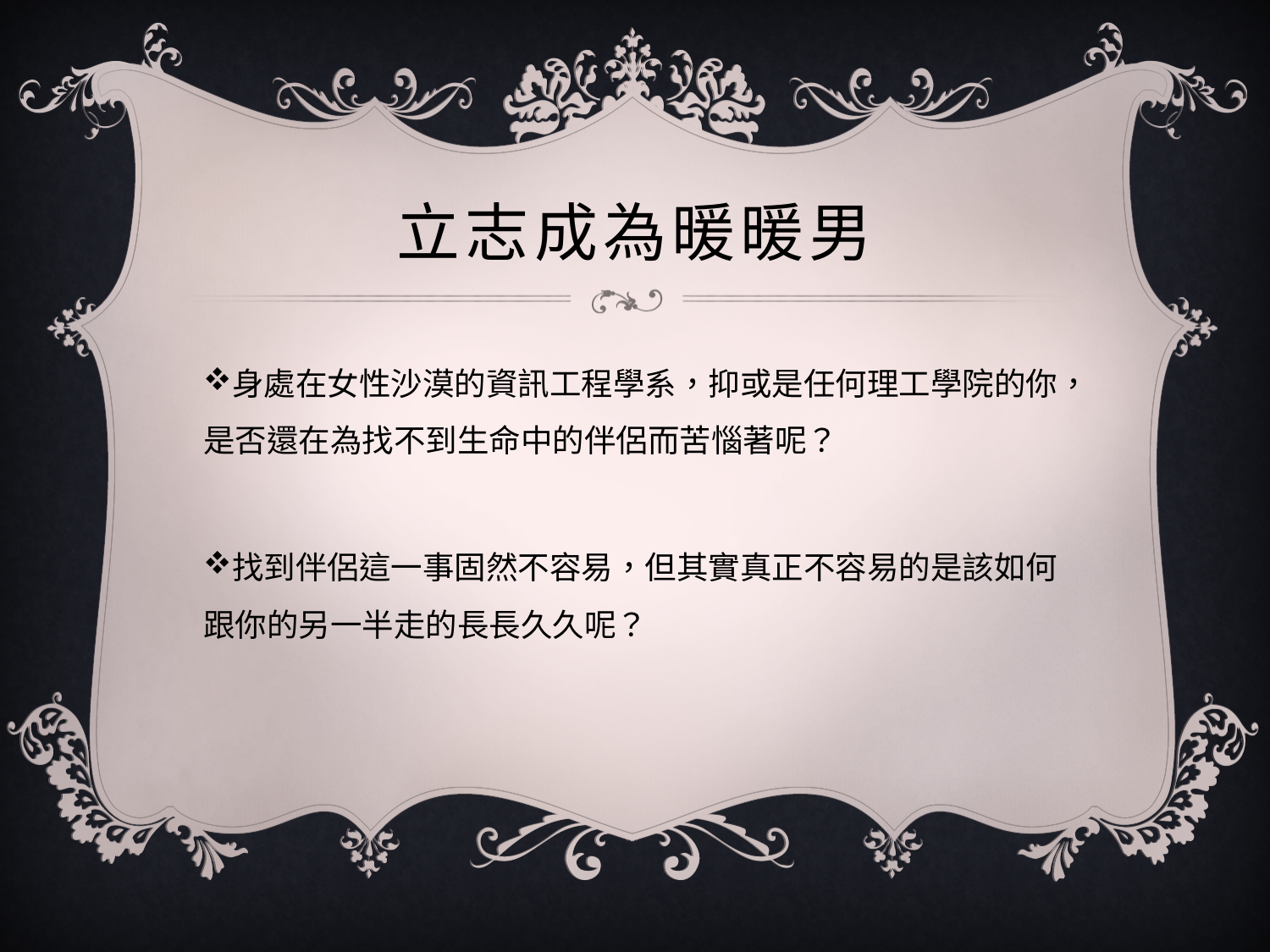

# 立志成為暖暖男
身處在女性沙漠的資訊工程學系，抑或是任何理工學院的你，是否還在為找不到生命中的伴侶而苦惱著呢？

找到伴侶這一事固然不容易，但其實真正不容易的是該如何跟你的另一半走的長長久久呢？